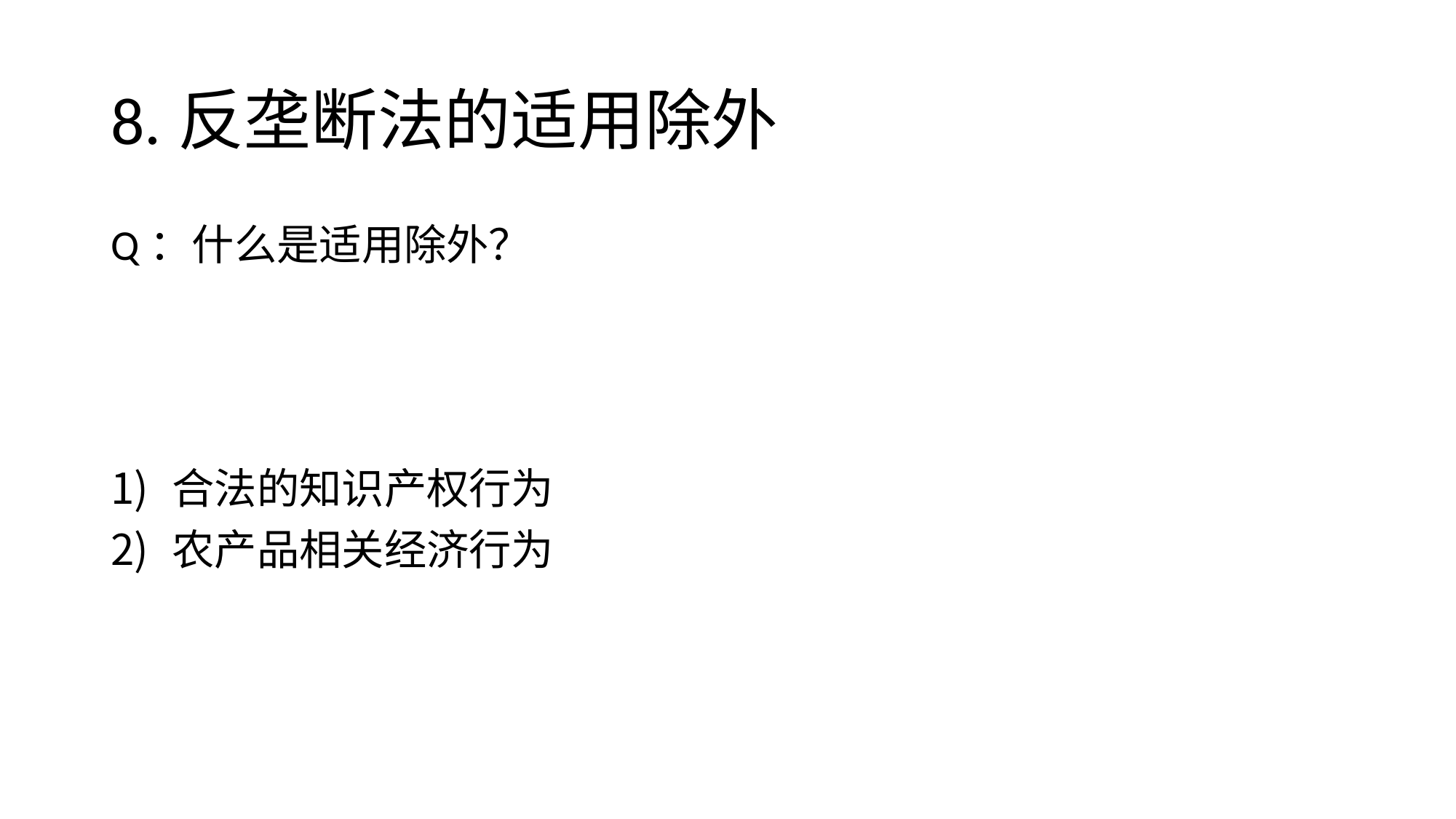

# 8.反垄断法的适用除外
Q：什么是适用除外？

合法的知识产权行为
农产品相关经济行为